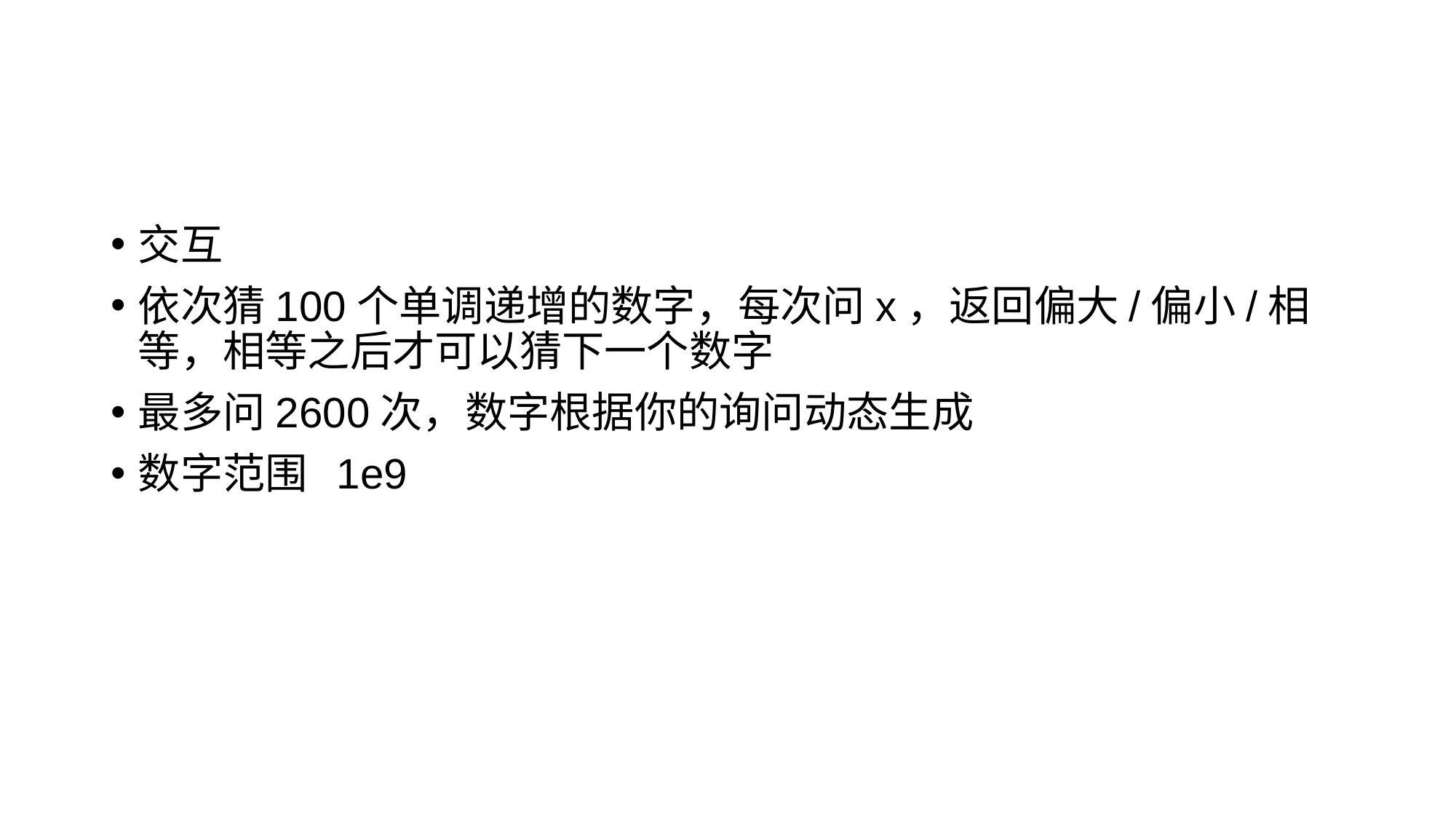

交互
依次猜100个单调递增的数字，每次问x，返回偏大/偏小/相等，相等之后才可以猜下一个数字
最多问2600次，数字根据你的询问动态生成
数字范围  1e9